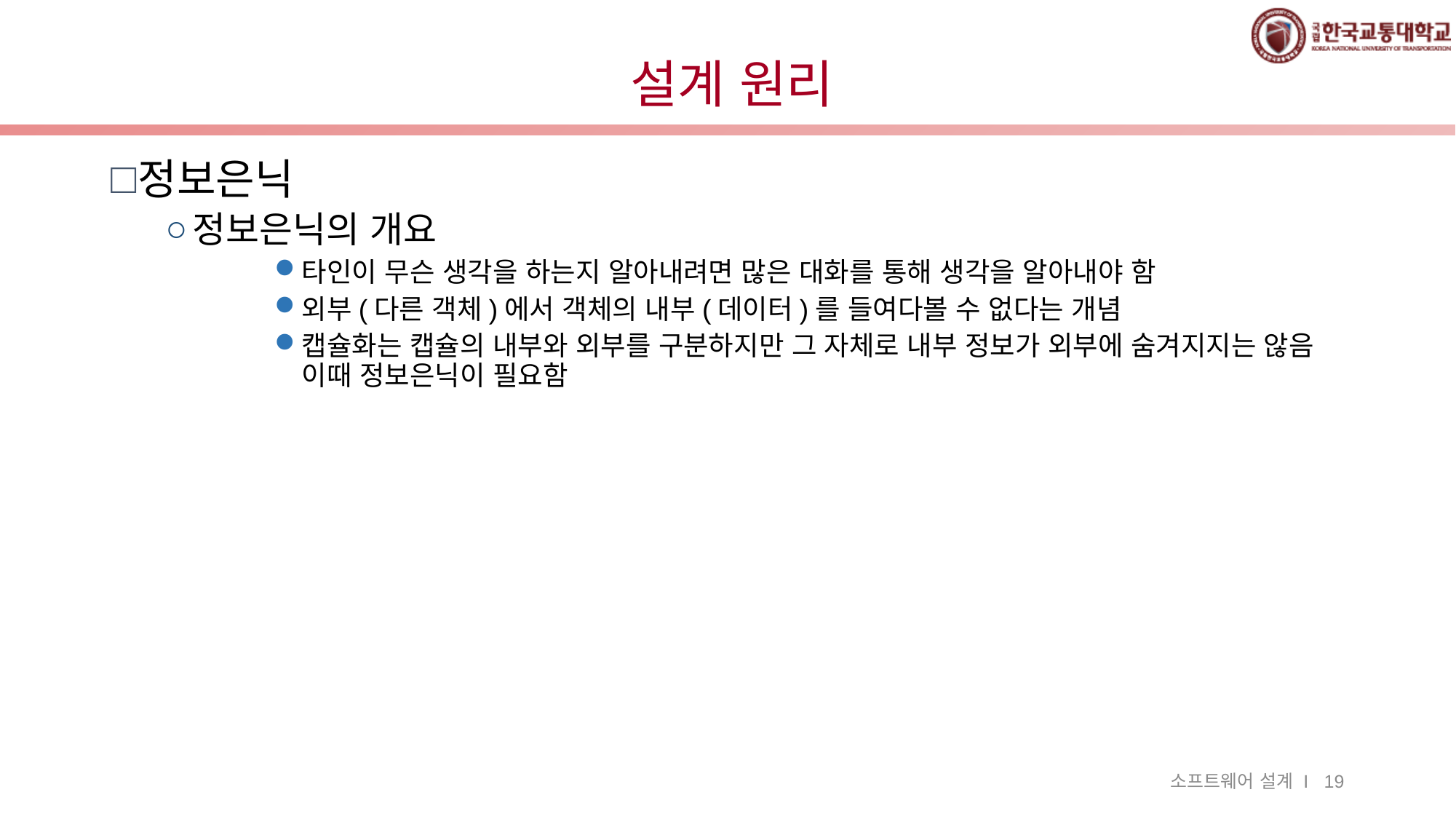

# 설계 원리
정보은닉
정보은닉의 개요
타인이 무슨 생각을 하는지 알아내려면 많은 대화를 통해 생각을 알아내야 함
외부(다른 객체)에서 객체의 내부(데이터)를 들여다볼 수 없다는 개념
캡슐화는 캡슐의 내부와 외부를 구분하지만 그 자체로 내부 정보가 외부에 숨겨지지는 않음 이때 정보은닉이 필요함
소프트웨어 설계 I   19